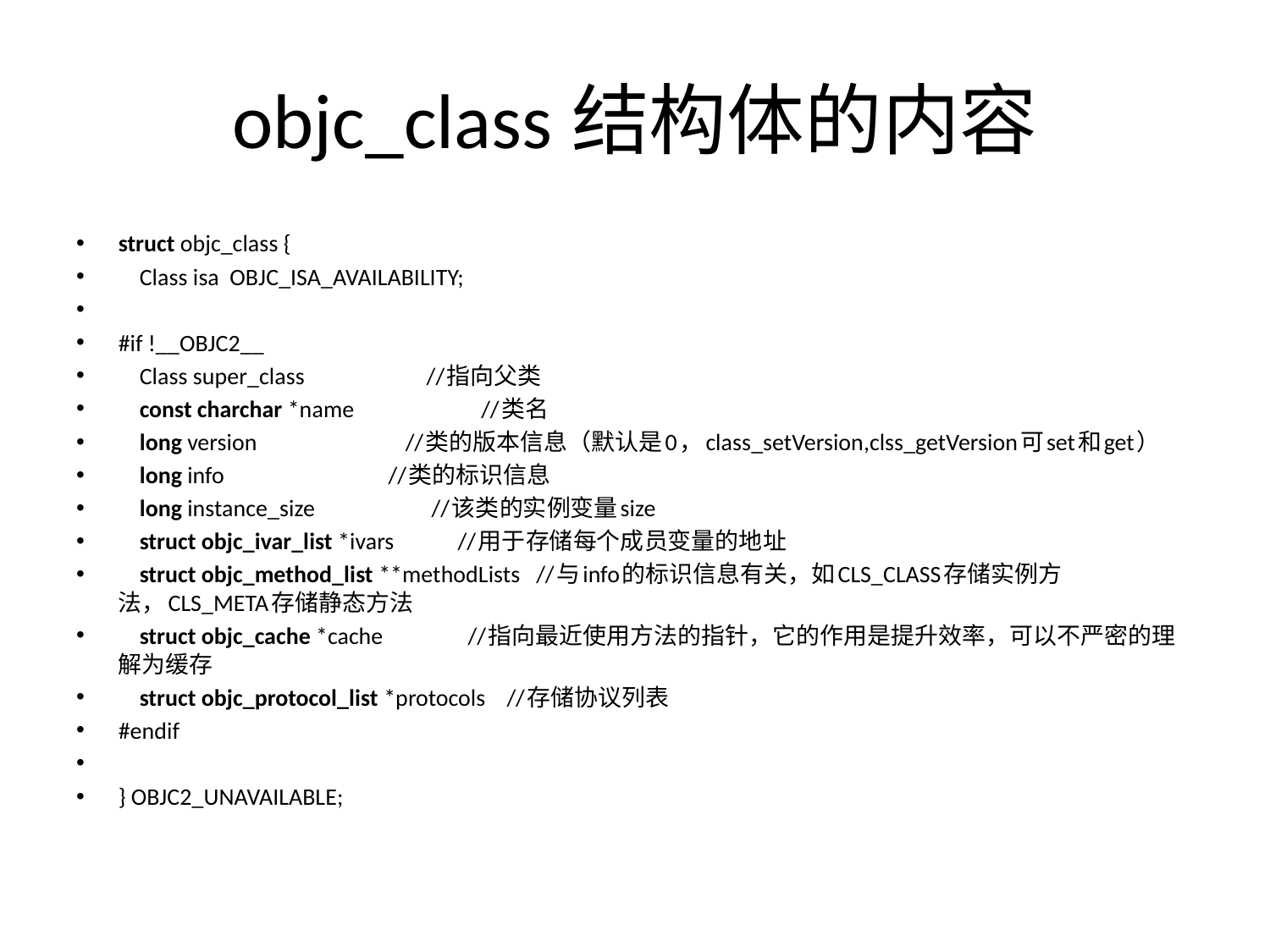

# objc_class结构体的内容
struct objc_class {
    Class isa  OBJC_ISA_AVAILABILITY;

#if !__OBJC2__
    Class super_class                       //指向父类
    const charchar *name                        //类名
    long version                            //类的版本信息（默认是0，class_setVersion,clss_getVersion可set和get）
    long info                               //类的标识信息
    long instance_size                      //该类的实例变量size
    struct objc_ivar_list *ivars            //用于存储每个成员变量的地址
    struct objc_method_list **methodLists   //与info的标识信息有关，如CLS_CLASS存储实例方法，CLS_META存储静态方法
    struct objc_cache *cache                //指向最近使用方法的指针，它的作用是提升效率，可以不严密的理解为缓存
    struct objc_protocol_list *protocols    //存储协议列表
#endif

} OBJC2_UNAVAILABLE;